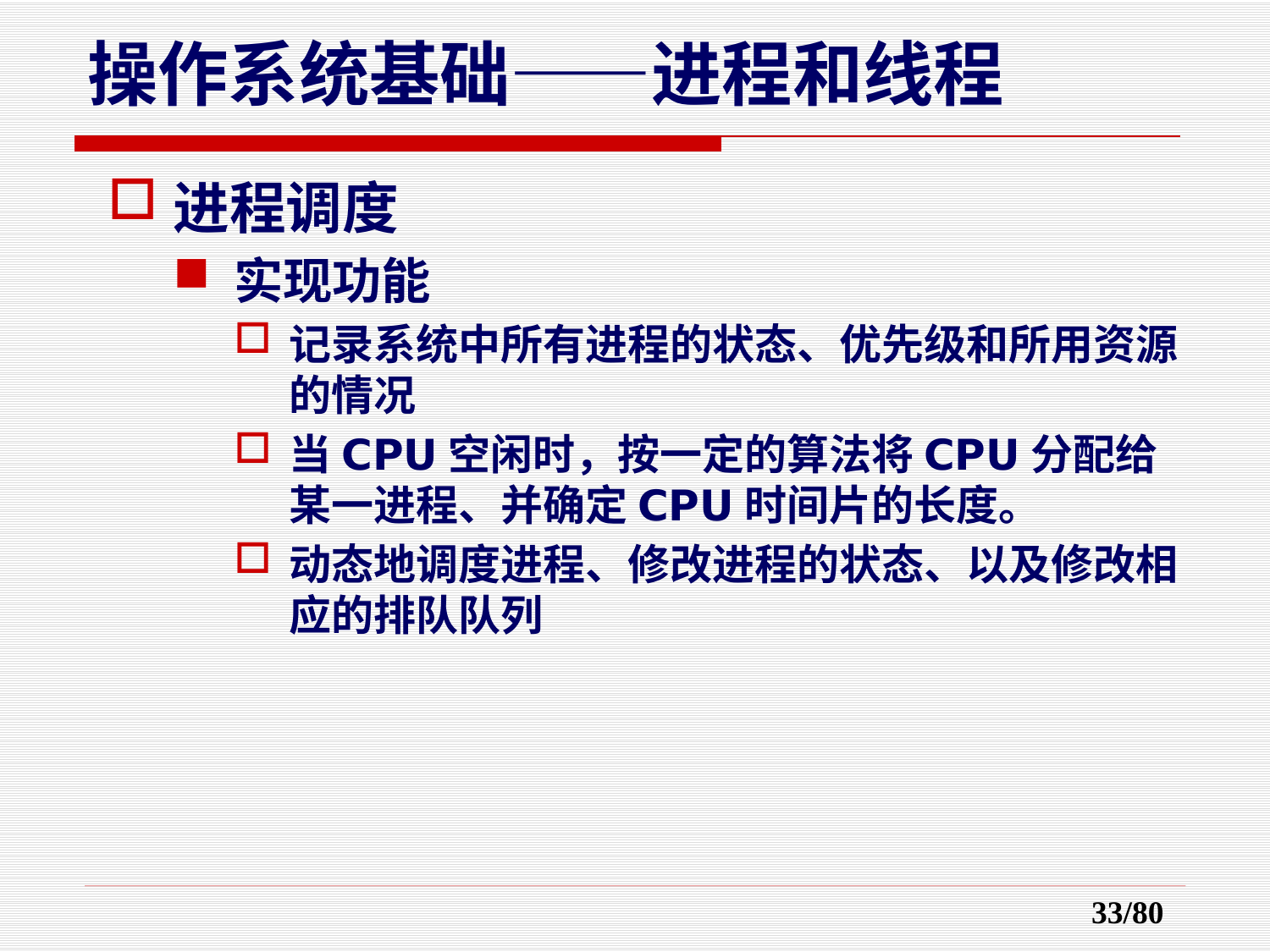

# 操作系统基础——进程和线程
进程调度
实现功能
记录系统中所有进程的状态、优先级和所用资源的情况
当CPU空闲时，按一定的算法将CPU分配给某一进程、并确定CPU时间片的长度。
动态地调度进程、修改进程的状态、以及修改相应的排队队列